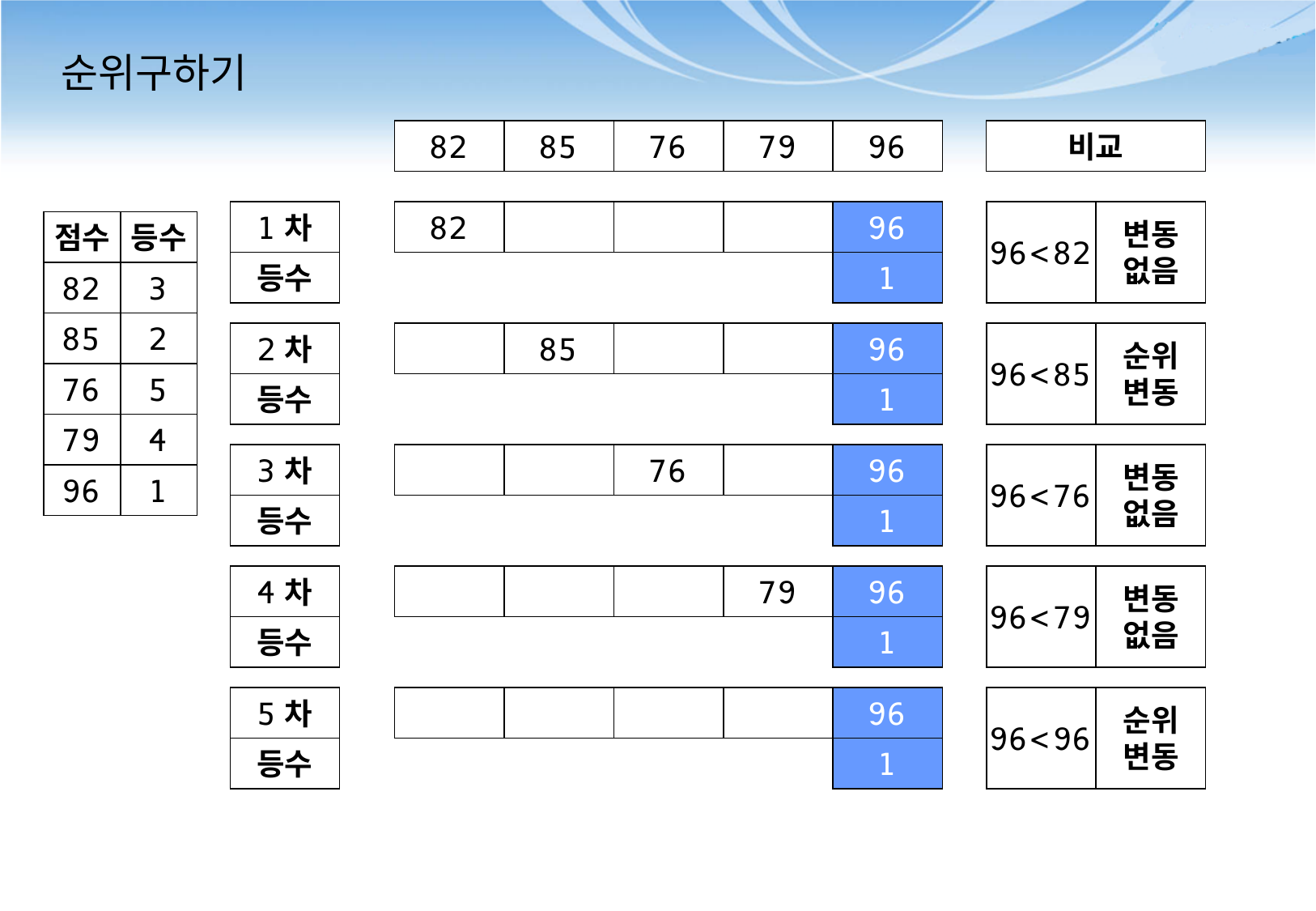

# 순위구하기
82
85
76
79
96
비교
1차
82

96
96<82
변동
없음
점수
등수
등수
1
82
3
85
2
2차

85

96
96<85
순위
변동
76
5
등수
1
79
4
3차

76

96
96<76
변동
없음
96
1
등수
1
4차

79
96
96<79
변동
없음
등수
1
5차

96
96<96
순위
변동
등수
1